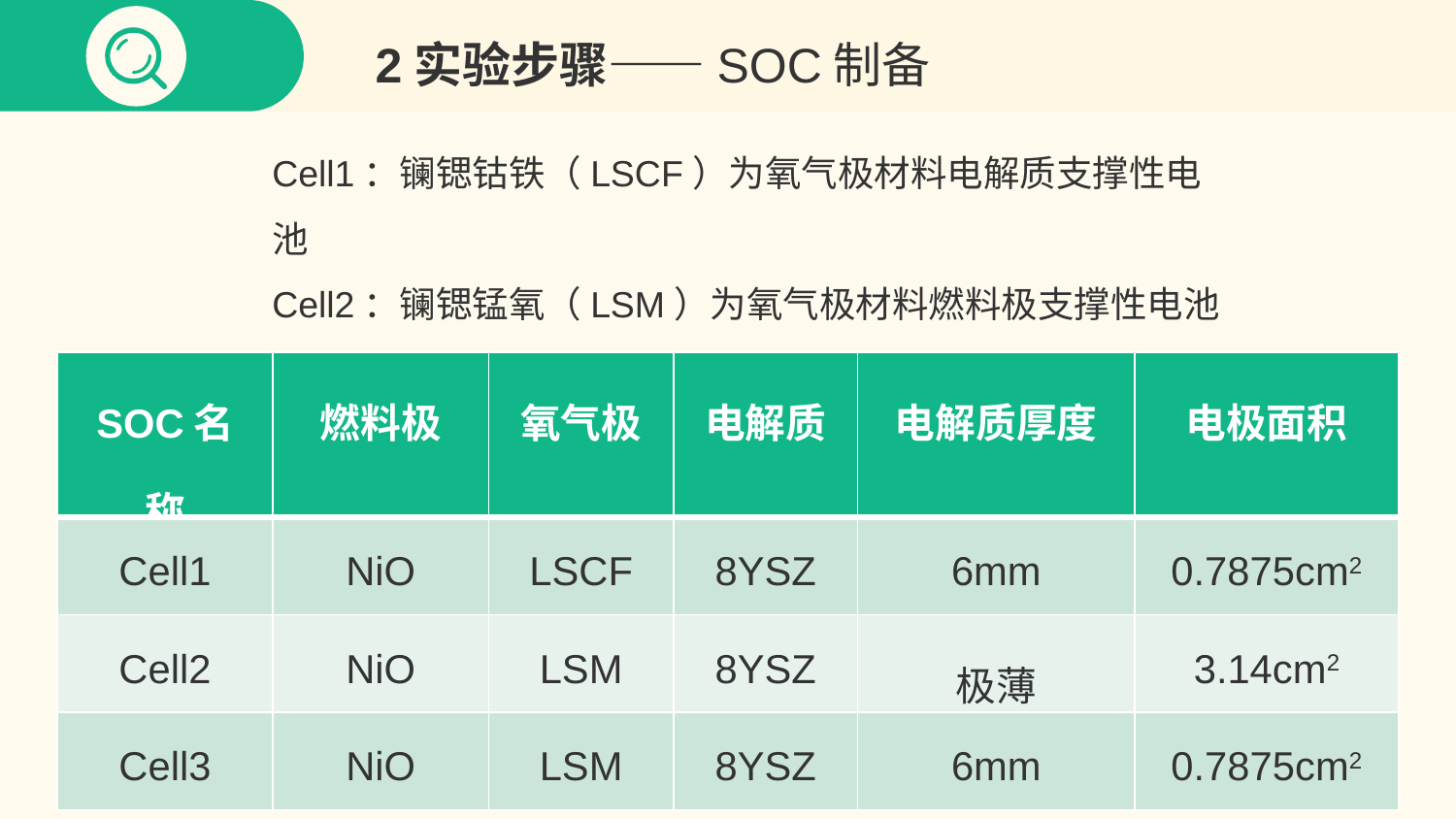

2实验步骤——SOC制备
Cell1：镧锶钴铁（LSCF）为氧气极材料电解质支撑性电池
Cell2：镧锶锰氧（LSM）为氧气极材料燃料极支撑性电池
Cell3：镧锶锰氧（LSM）为氧气极材料电解质支撑性电池
| SOC名称 | 燃料极 | 氧气极 | 电解质 | 电解质厚度 | 电极面积 |
| --- | --- | --- | --- | --- | --- |
| Cell1 | NiO | LSCF | 8YSZ | 6mm | 0.7875cm2 |
| Cell2 | NiO | LSM | 8YSZ | 极薄 | 3.14cm2 |
| Cell3 | NiO | LSM | 8YSZ | 6mm | 0.7875cm2 |